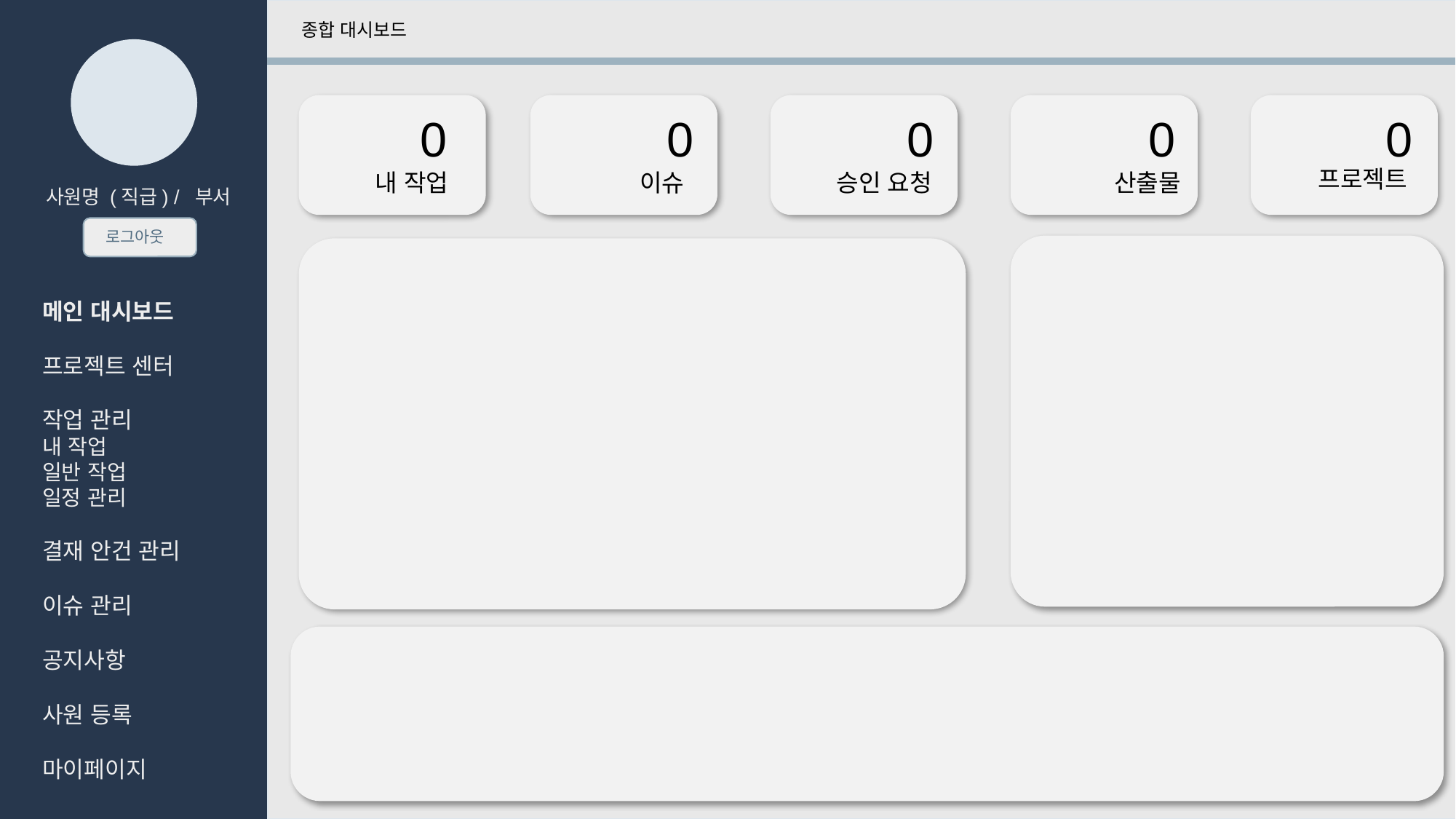

종합 대시보드

0
0
0
0
0
프로젝트
승인 요청
산출물
내 작업
이슈
사원명 (직급) /  부서

로그아웃

메인 대시보드

프로젝트 센터

작업 관리
내 작업
일반 작업
일정 관리

결재 안건 관리

이슈 관리

공지사항

사원 등록

마이페이지